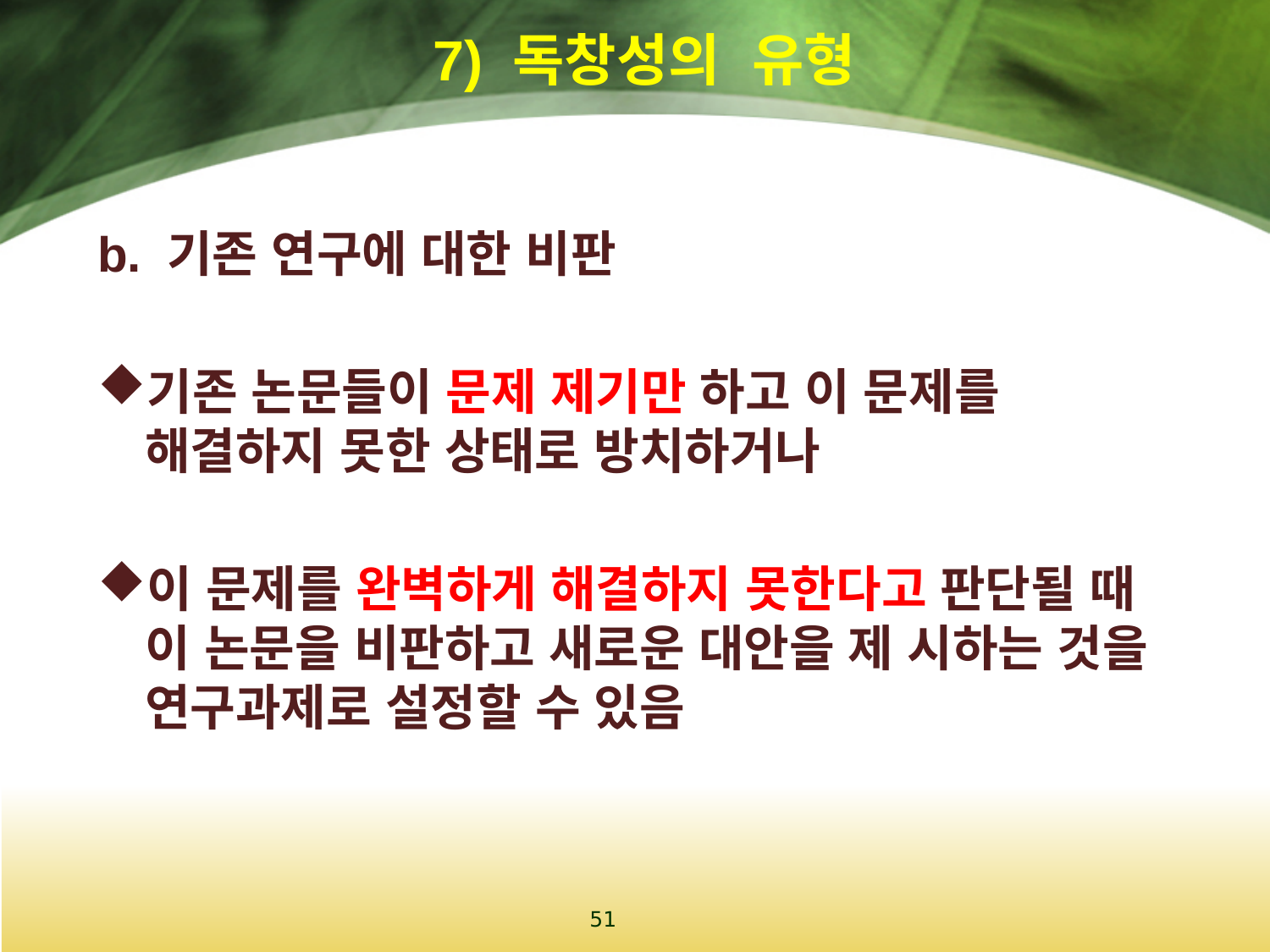

# 7) 독창성의  유형
b. 기존 연구에 대한 비판

기존 논문들이 문제 제기만 하고 이 문제를 해결하지 못한 상태로 방치하거나

이 문제를 완벽하게 해결하지 못한다고 판단될 때 이 논문을 비판하고 새로운 대안을 제 시하는 것을 연구과제로 설정할 수 있음

51